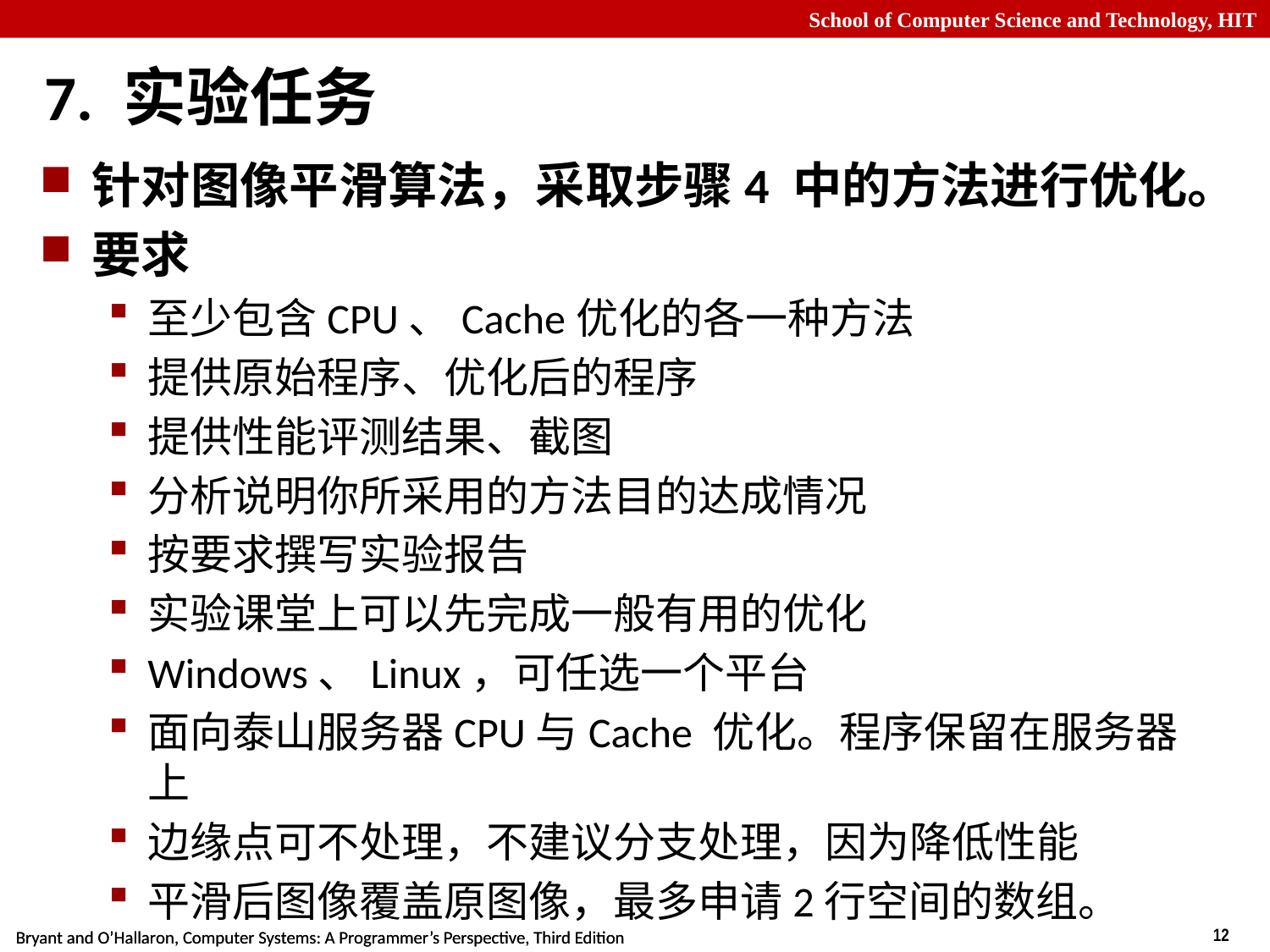

# 7. 实验任务
针对图像平滑算法，采取步骤4 中的方法进行优化。
要求
至少包含CPU、Cache优化的各一种方法
提供原始程序、优化后的程序
提供性能评测结果、截图
分析说明你所采用的方法目的达成情况
按要求撰写实验报告
实验课堂上可以先完成一般有用的优化
Windows、Linux，可任选一个平台
面向泰山服务器CPU与Cache 优化。程序保留在服务器上
边缘点可不处理，不建议分支处理，因为降低性能
平滑后图像覆盖原图像，最多申请2行空间的数组。